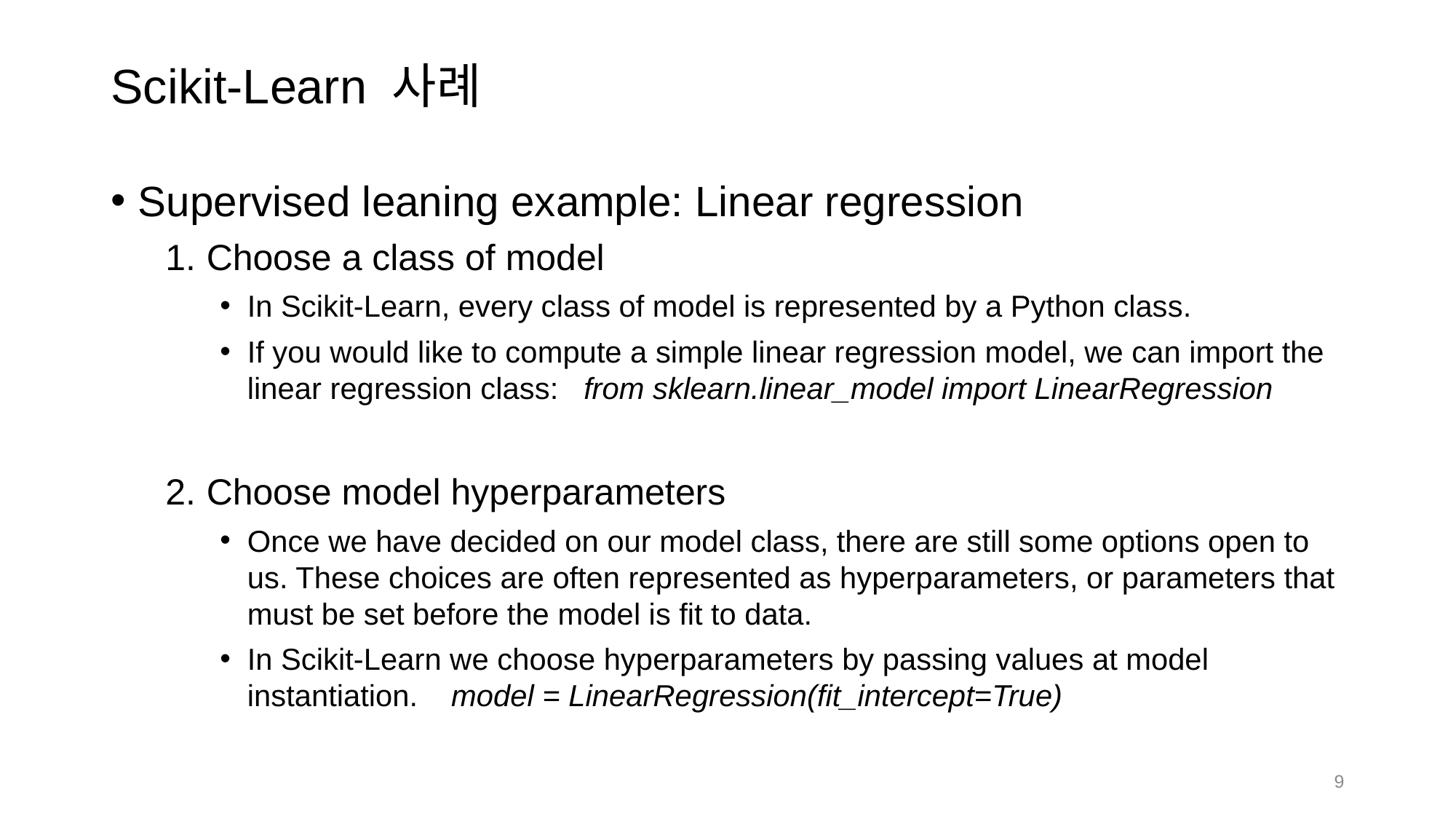

# Scikit-Learn 사례
Supervised leaning example: Linear regression
Choose a class of model
In Scikit-Learn, every class of model is represented by a Python class.
If you would like to compute a simple linear regression model, we can import the linear regression class:   from sklearn.linear_model import LinearRegression

Choose model hyperparameters
Once we have decided on our model class, there are still some options open to us. These choices are often represented as hyperparameters, or parameters that must be set before the model is fit to data.
In Scikit-Learn we choose hyperparameters by passing values at model instantiation.    model = LinearRegression(fit_intercept=True)

9